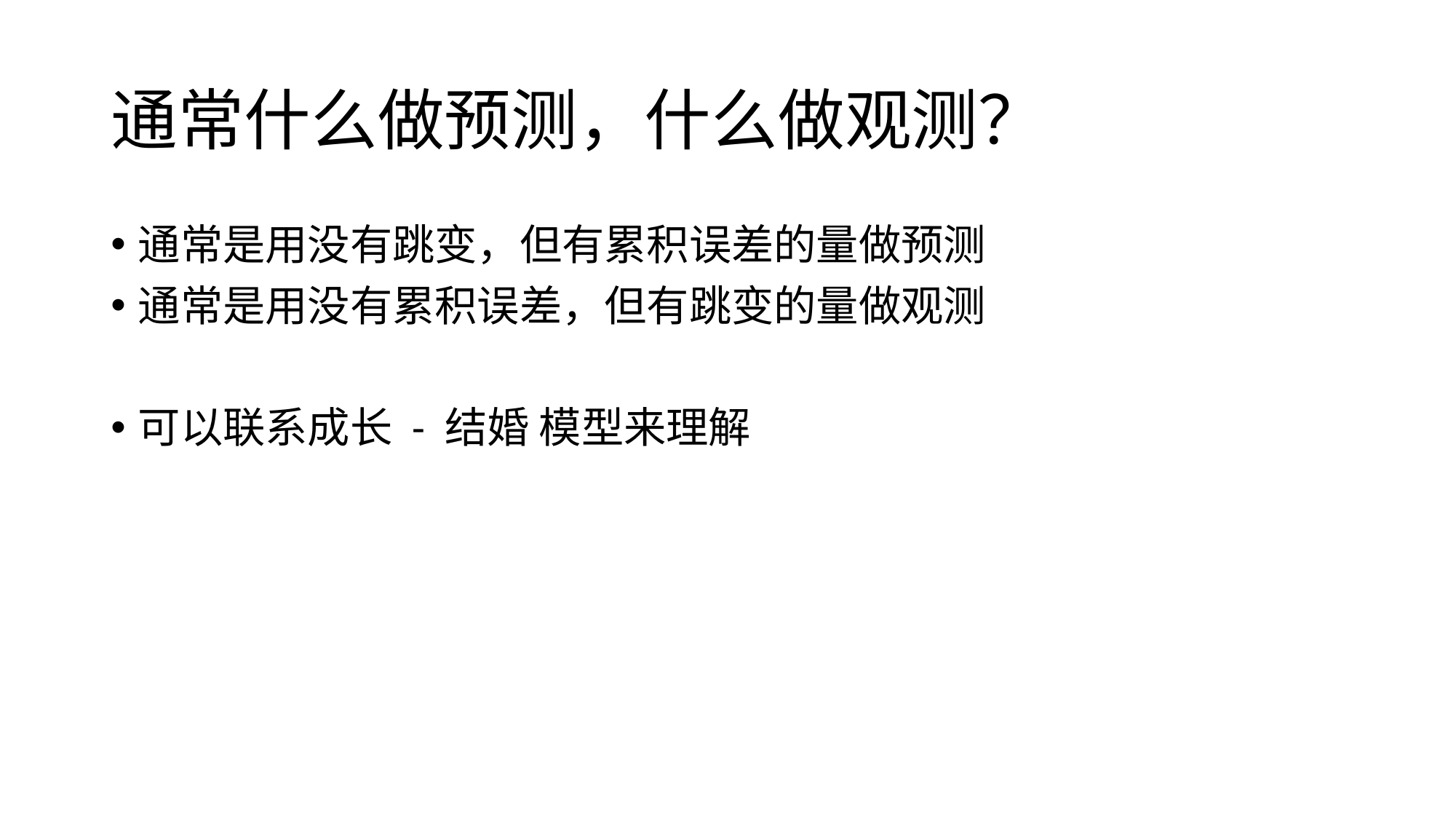

# 通常什么做预测，什么做观测？
通常是用没有跳变，但有累积误差的量做预测
通常是用没有累积误差，但有跳变的量做观测

可以联系成长 - 结婚 模型来理解